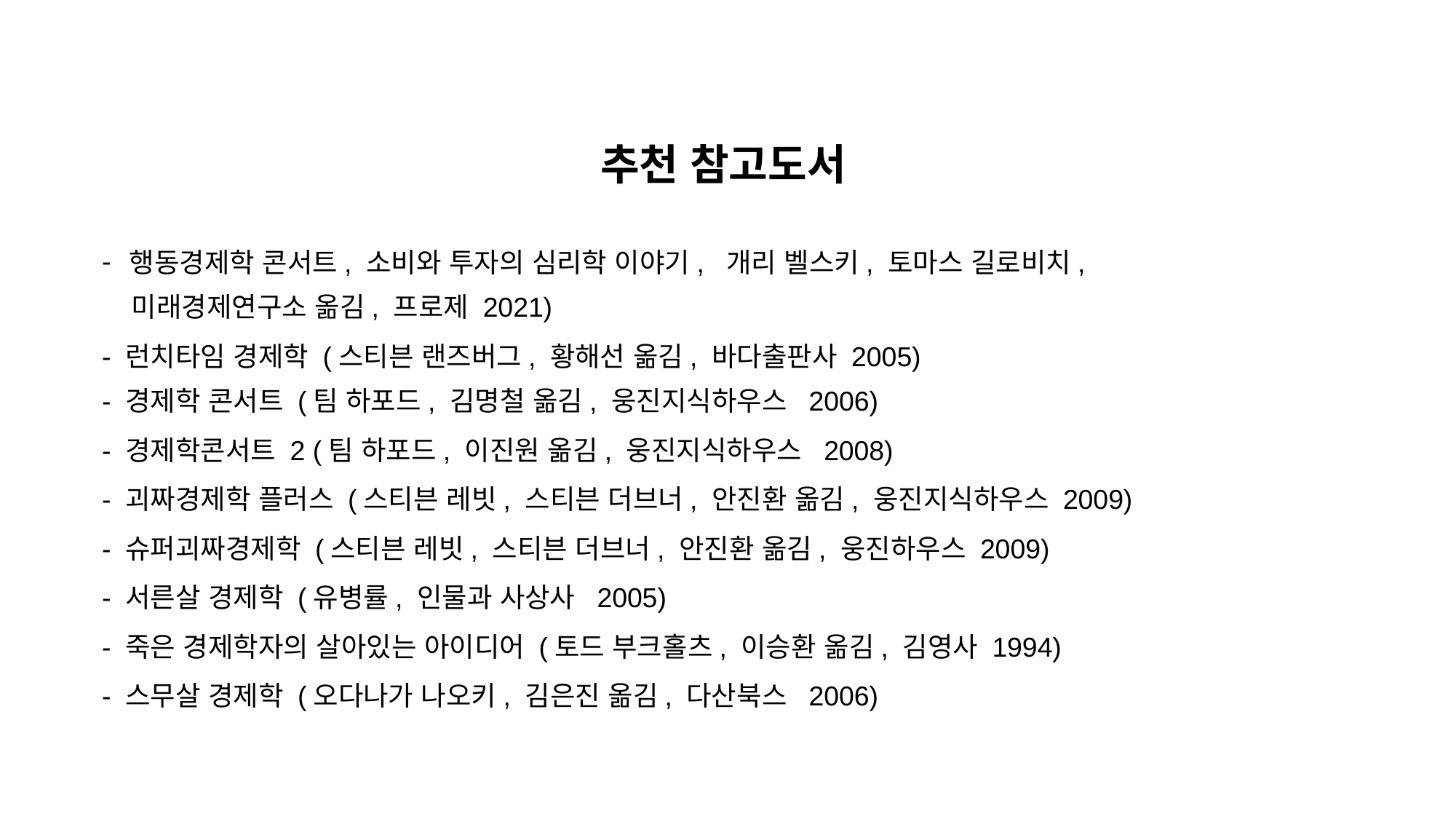

추천 참고도서

행동경제학 콘서트, 소비와 투자의 심리학 이야기,  개리 벨스키, 토마스 길로비치,
   미래경제연구소 옮김, 프로제 2021)
- 런치타임 경제학 (스티븐 랜즈버그, 황해선 옮김, 바다출판사 2005)
- 경제학 콘서트 (팀 하포드, 김명철 옮김, 웅진지식하우스  2006)
- 경제학콘서트 2 (팀 하포드, 이진원 옮김, 웅진지식하우스  2008)
- 괴짜경제학 플러스 (스티븐 레빗, 스티븐 더브너, 안진환 옮김, 웅진지식하우스 2009)
- 슈퍼괴짜경제학 (스티븐 레빗, 스티븐 더브너, 안진환 옮김, 웅진하우스 2009)
- 서른살 경제학 (유병률, 인물과 사상사  2005)
- 죽은 경제학자의 살아있는 아이디어 (토드 부크홀츠, 이승환 옮김, 김영사 1994)
- 스무살 경제학 (오다나가 나오키, 김은진 옮김, 다산북스  2006)